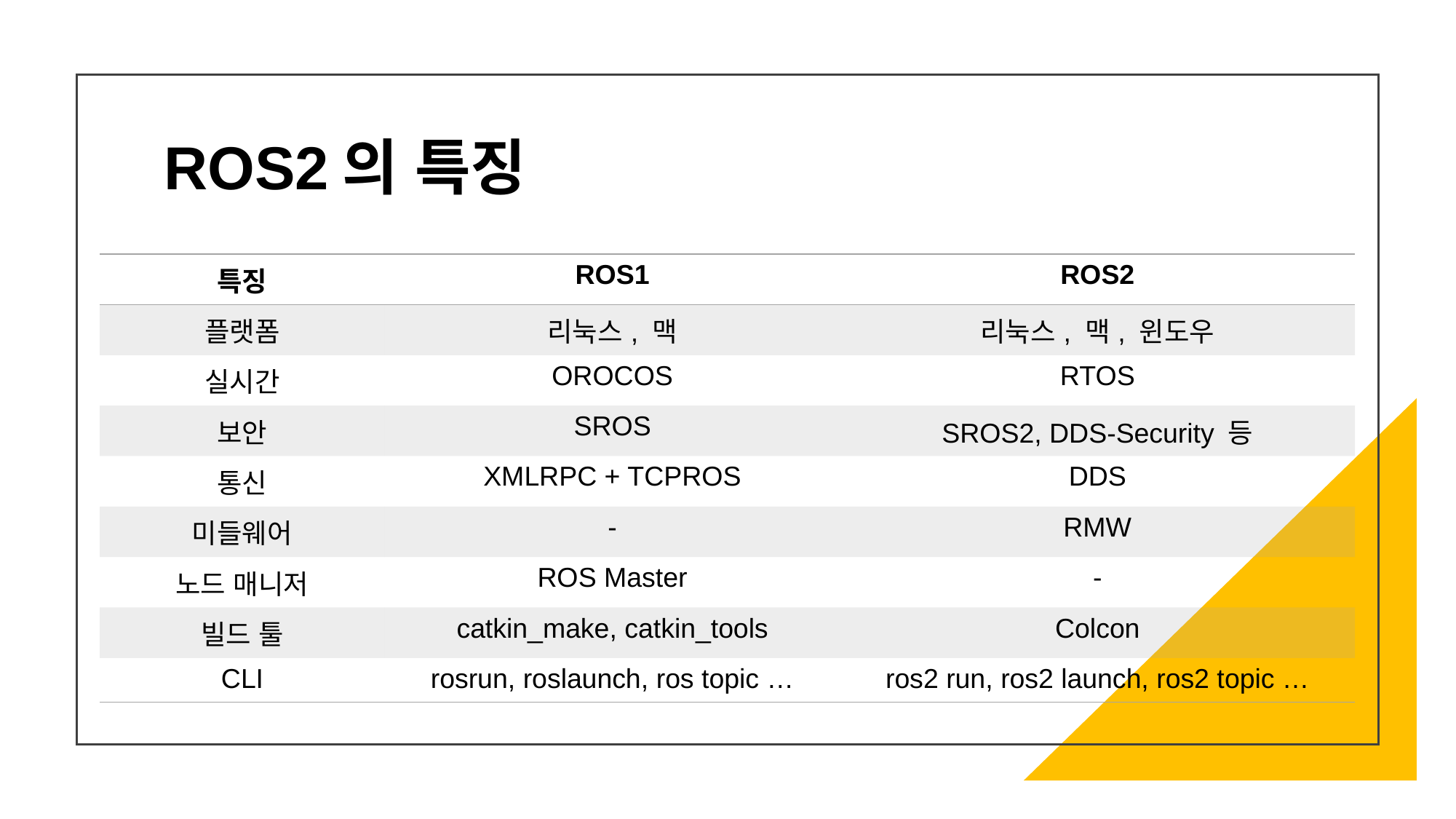

# ROS2의 특징
| 특징 | ROS1 | ROS2 |
| --- | --- | --- |
| 플랫폼 | 리눅스, 맥 | 리눅스, 맥, 윈도우 |
| 실시간 | OROCOS | RTOS |
| 보안 | SROS | SROS2, DDS-Security 등 |
| 통신 | XMLRPC + TCPROS | DDS |
| 미들웨어 | - | RMW |
| 노드 매니저 | ROS Master | - |
| 빌드 툴 | catkin\_make, catkin\_tools | Colcon |
| CLI | rosrun, roslaunch, ros topic … | ros2 run, ros2 launch, ros2 topic … |